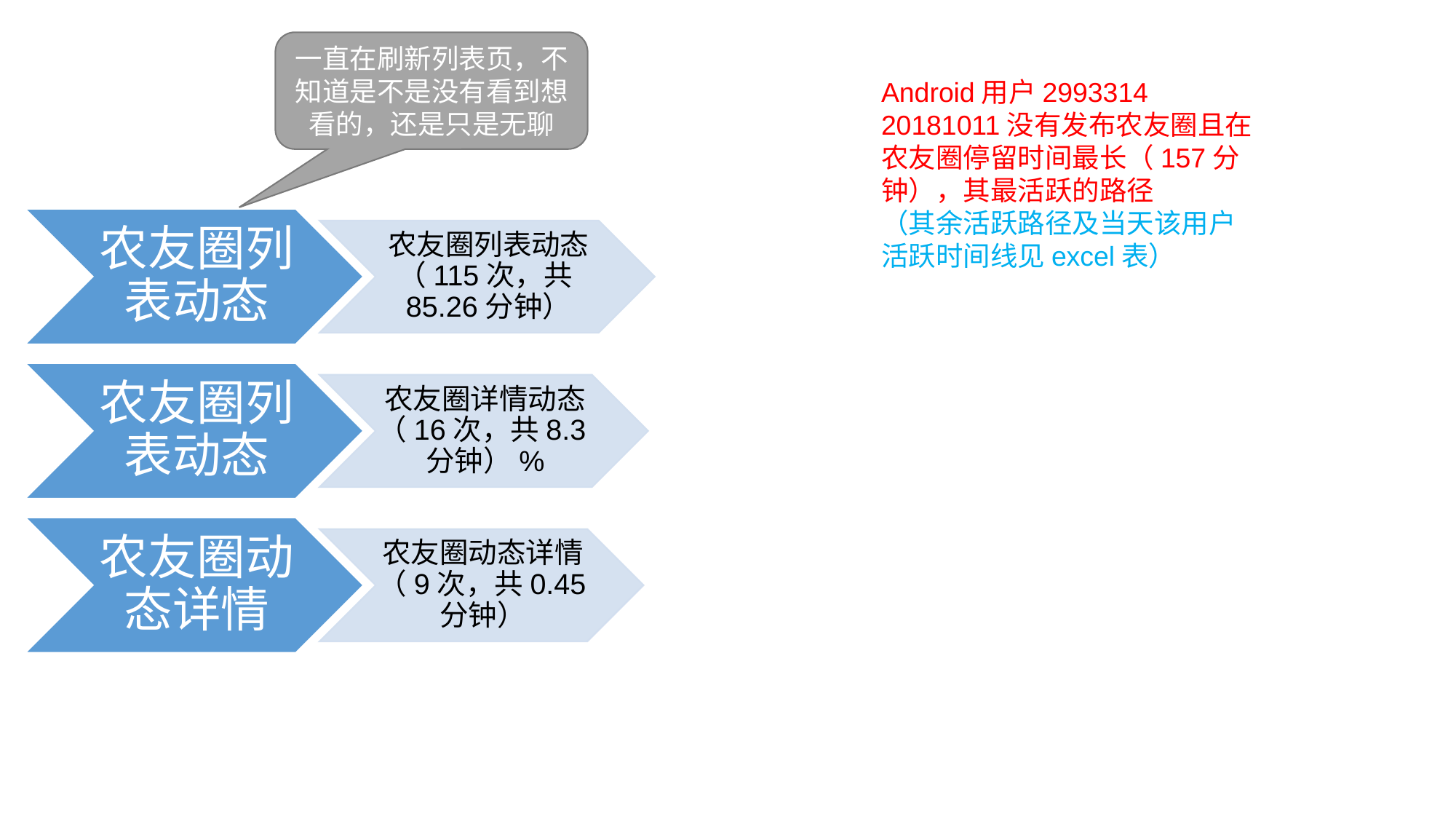

一直在刷新列表页，不知道是不是没有看到想看的，还是只是无聊
Android用户2993314
20181011没有发布农友圈且在农友圈停留时间最长（157分钟），其最活跃的路径
（其余活跃路径及当天该用户活跃时间线见excel表）
农友圈列表动态
农友圈列表动态（115次，共85.26分钟）
农友圈列表动态
农友圈详情动态（16次，共8.3分钟）%
农友圈动态详情
农友圈动态详情（9次，共0.45分钟）